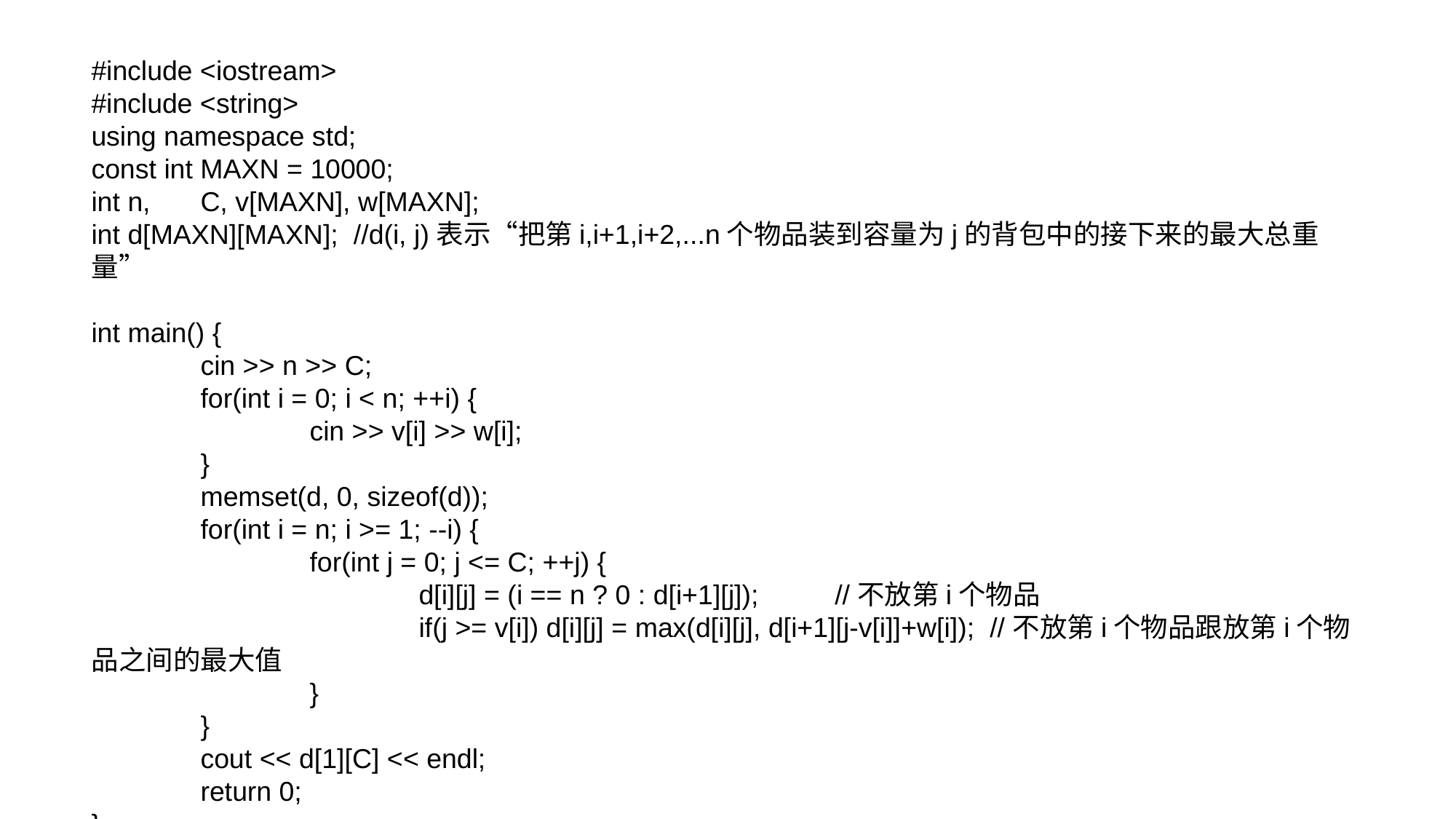

#include <iostream>
#include <string>
using namespace std;
const int MAXN = 10000;
int n,	C, v[MAXN], w[MAXN];
int d[MAXN][MAXN];  //d(i, j)表示“把第i,i+1,i+2,...n个物品装到容量为j的背包中的接下来的最大总重量”

int main() {
	cin >> n >> C;
	for(int i = 0; i < n; ++i) {
		cin >> v[i] >> w[i];
	}
	memset(d, 0, sizeof(d));
	for(int i = n; i >= 1; --i) {
		for(int j = 0; j <= C; ++j) {
			d[i][j] = (i == n ? 0 : d[i+1][j]);          //不放第i个物品
			if(j >= v[i]) d[i][j] = max(d[i][j], d[i+1][j-v[i]]+w[i]);  //不放第i个物品跟放第i个物品之间的最大值
		}
	}
	cout << d[1][C] << endl;
	return 0;
}